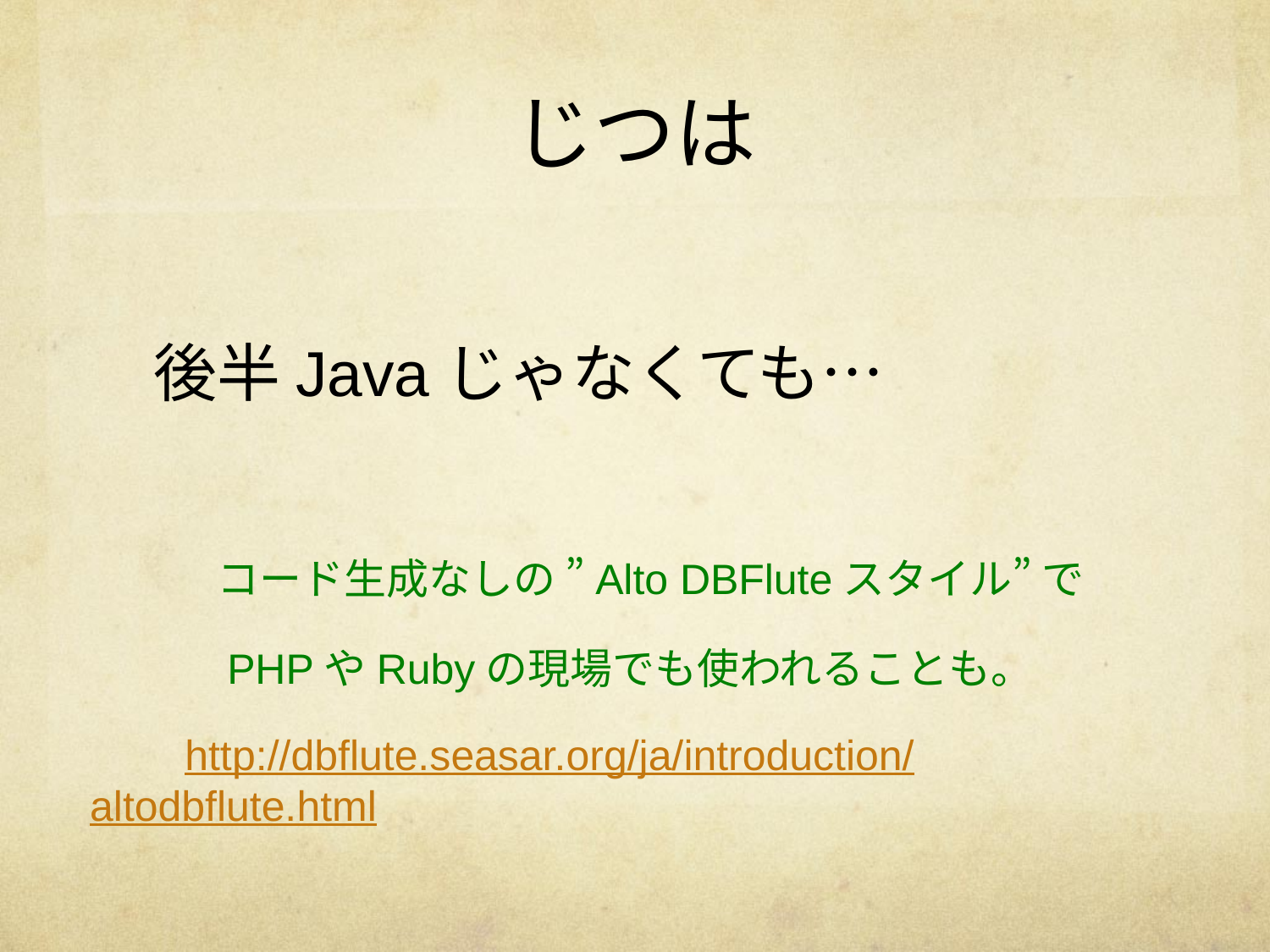

# じつは

　後半Javaじゃなくても…

　　コード生成なしの ”Alto DBFluteスタイル” で
　　　PHPやRubyの現場でも使われることも。
　　http://dbflute.seasar.org/ja/introduction/altodbflute.html